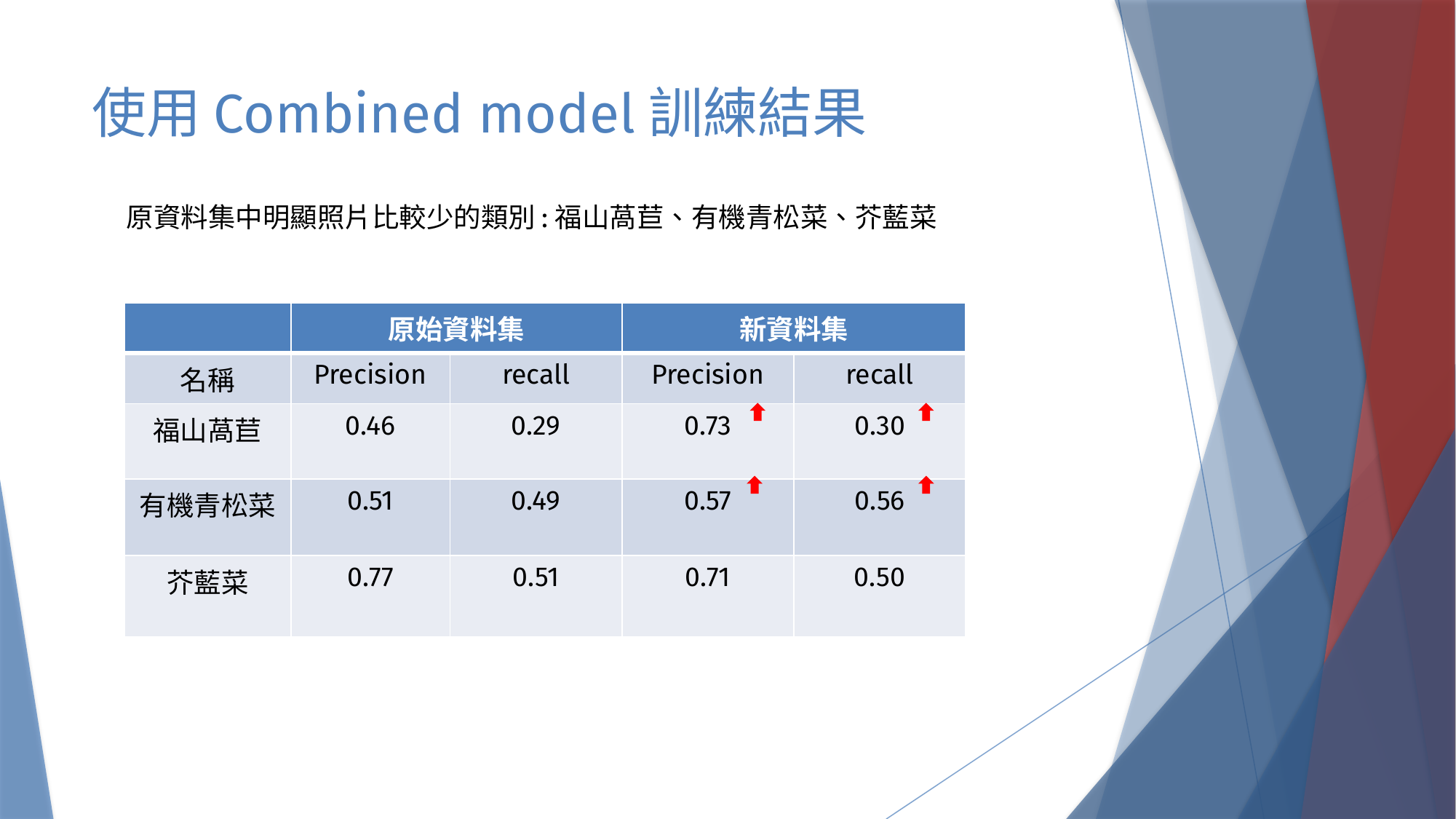

# 使用Combined model訓練結果
原資料集中明顯照片比較少的類別:福山萵苣、有機青松菜、芥藍菜
|  | 原始資料集 |  | 新資料集 |  |
| --- | --- | --- | --- | --- |
| 名稱 | Precision | recall | Precision | recall |
| 福山萵苣 | 0.46 | 0.29 | 0.73 | 0.30 |
| 有機青松菜 | 0.51 | 0.49 | 0.57 | 0.56 |
| 芥藍菜 | 0.77 | 0.51 | 0.71 | 0.50 |